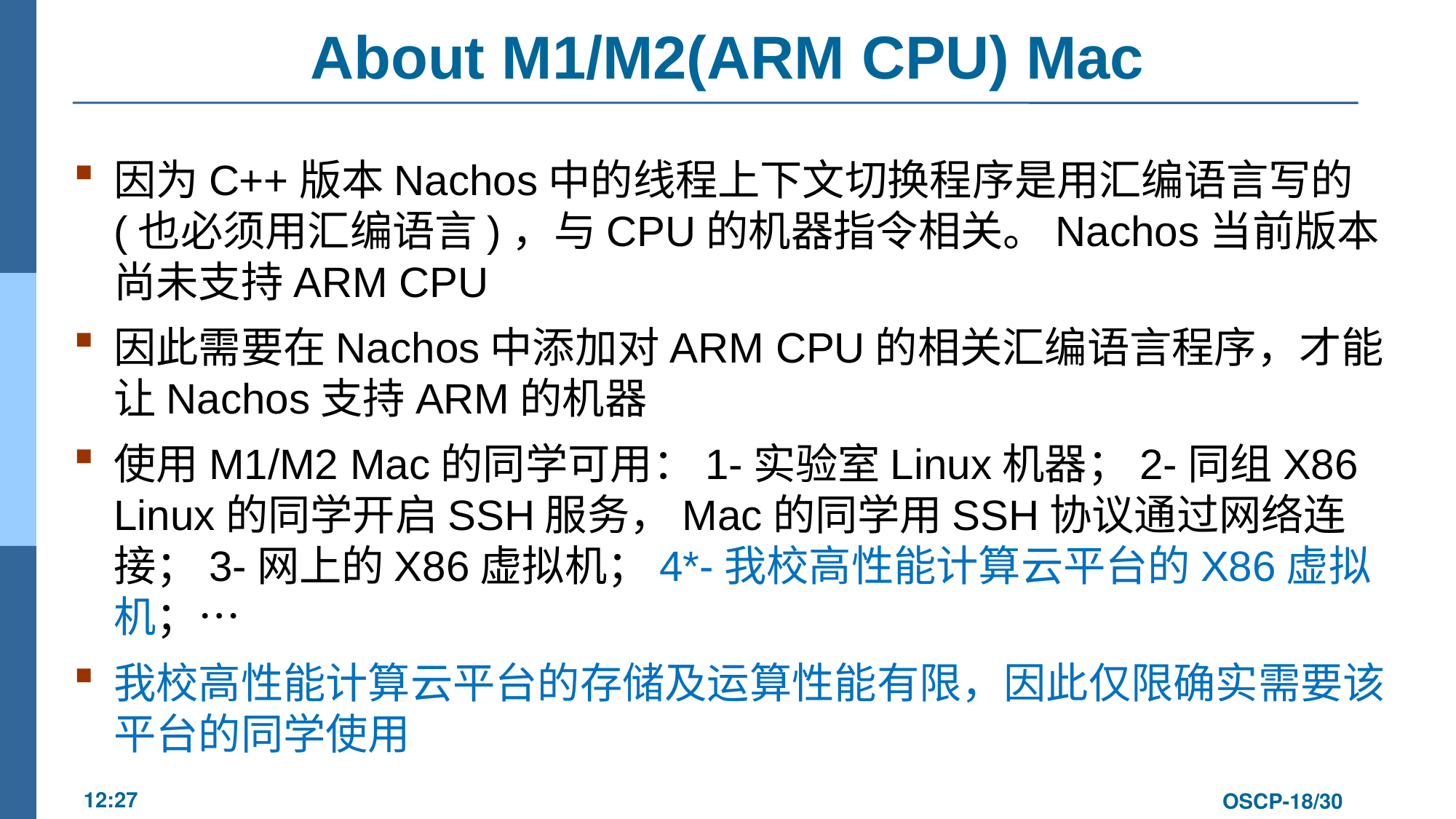

# About M1/M2(ARM CPU) Mac
因为C++版本Nachos中的线程上下文切换程序是用汇编语言写的(也必须用汇编语言)，与CPU的机器指令相关。Nachos当前版本尚未支持ARM CPU
因此需要在Nachos中添加对ARM CPU的相关汇编语言程序，才能让Nachos支持ARM的机器
使用M1/M2 Mac的同学可用：1-实验室Linux机器；2-同组X86 Linux的同学开启SSH服务，Mac的同学用SSH协议通过网络连接；3-网上的X86虚拟机；4*-我校高性能计算云平台的X86虚拟机；…
我校高性能计算云平台的存储及运算性能有限，因此仅限确实需要该平台的同学使用